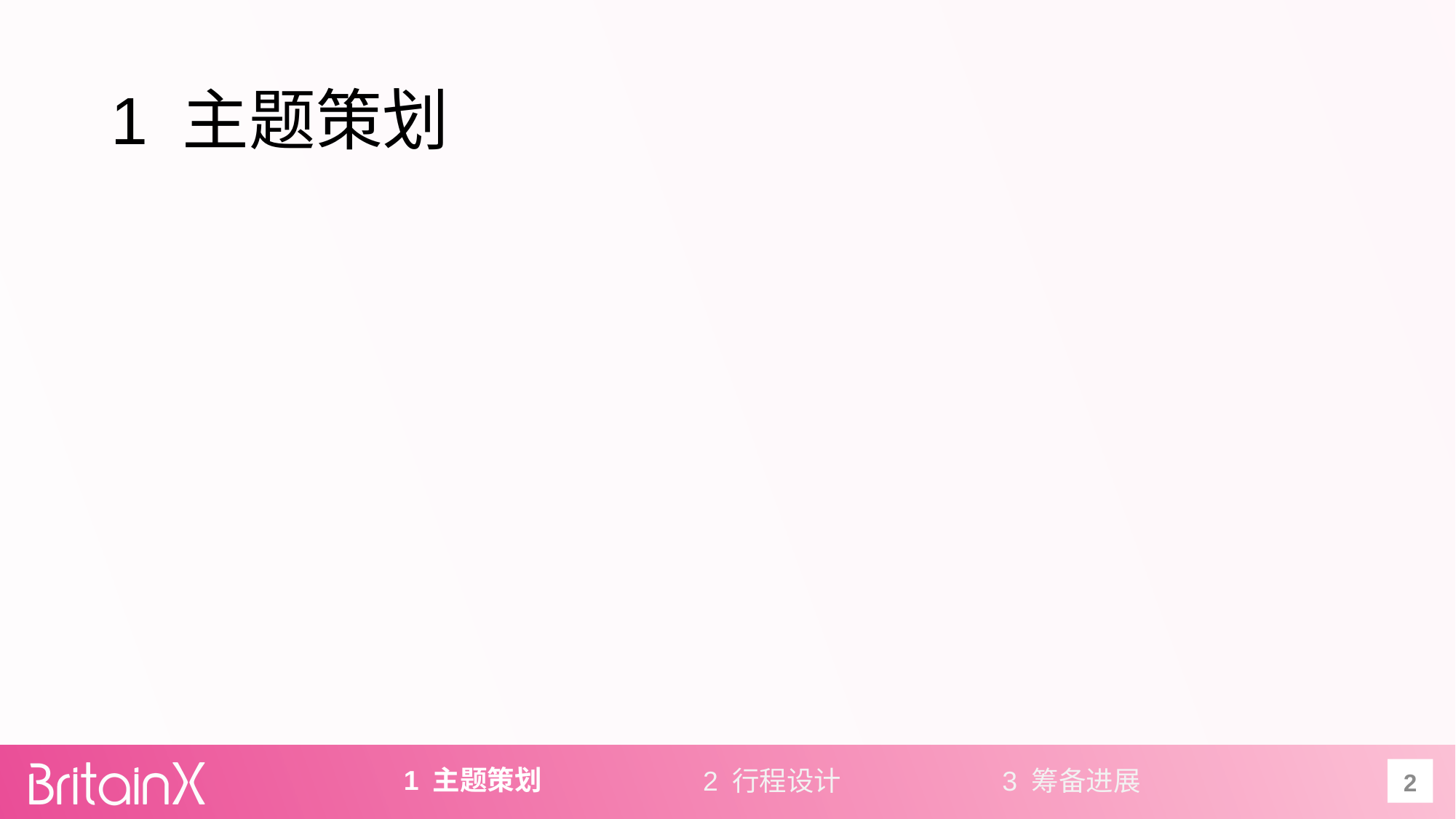

# 1 主题策划

1 主题策划
2 行程设计
3 筹备进展
2